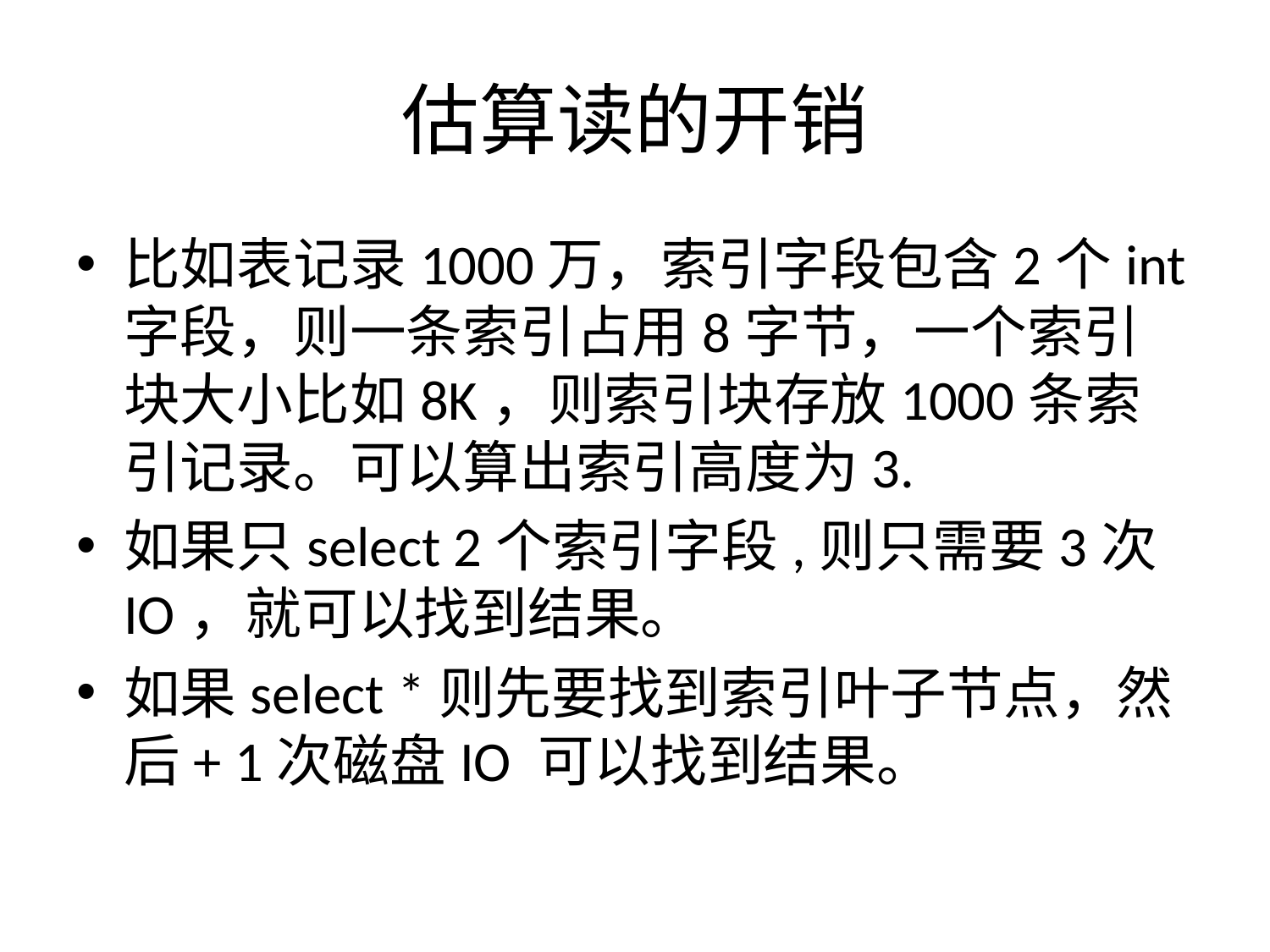

# 估算读的开销
比如表记录1000万，索引字段包含2个int字段，则一条索引占用8字节，一个索引块大小比如8K，则索引块存放1000条索引记录。可以算出索引高度为3.
如果只select 2个索引字段,则只需要3次IO，就可以找到结果。
如果select *则先要找到索引叶子节点，然后+ 1次磁盘IO 可以找到结果。